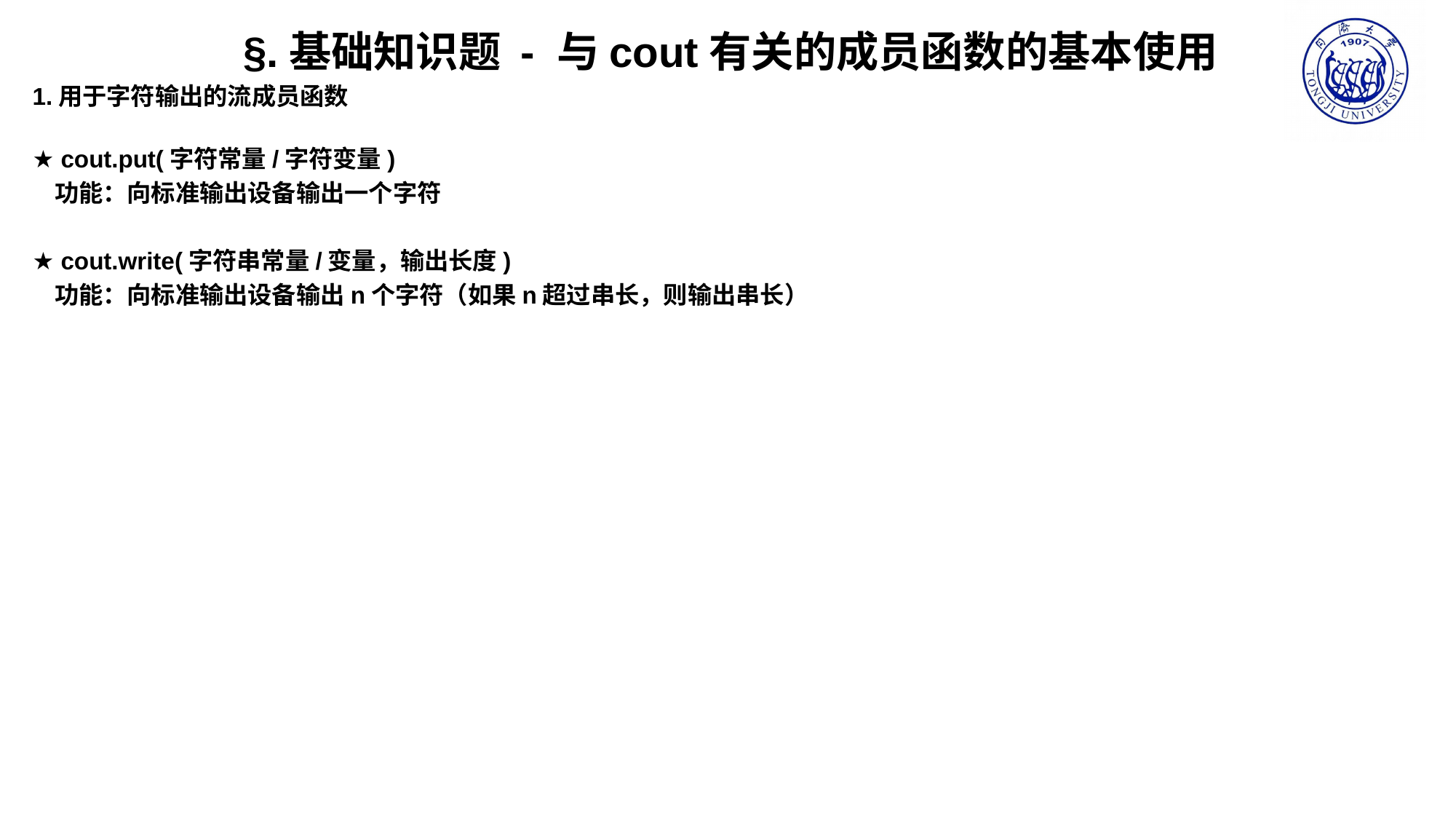

§.基础知识题 - 与cout有关的成员函数的基本使用
1.用于字符输出的流成员函数
★ cout.put(字符常量/字符变量)
   功能：向标准输出设备输出一个字符

★ cout.write(字符串常量/变量，输出长度)
   功能：向标准输出设备输出n个字符（如果n超过串长，则输出串长）